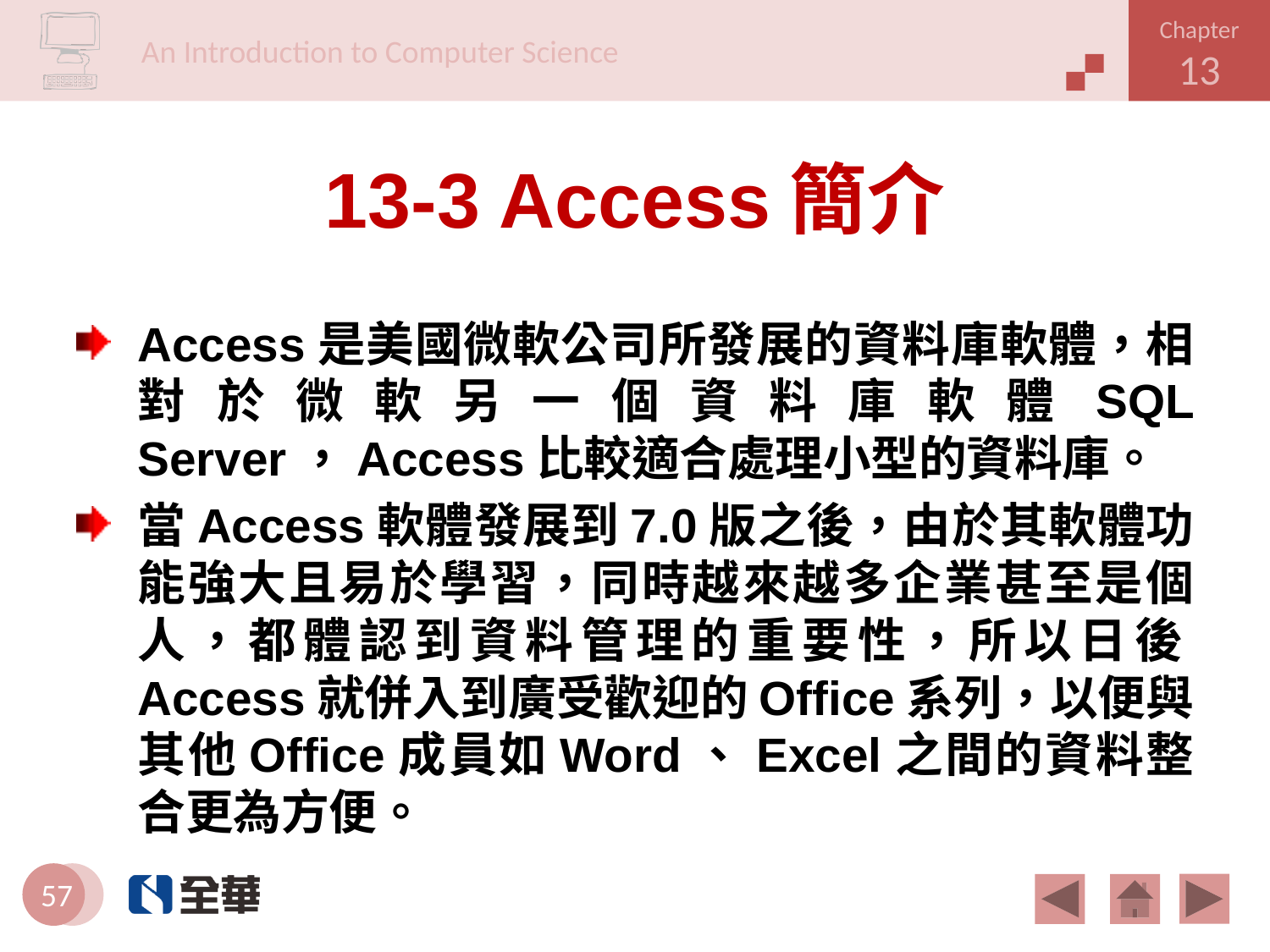

# 13-3 Access簡介
Access是美國微軟公司所發展的資料庫軟體，相對於微軟另一個資料庫軟體SQL Server，Access比較適合處理小型的資料庫。
當Access軟體發展到7.0版之後，由於其軟體功能強大且易於學習，同時越來越多企業甚至是個人，都體認到資料管理的重要性，所以日後Access就併入到廣受歡迎的Office系列，以便與其他Office成員如Word、Excel之間的資料整合更為方便。